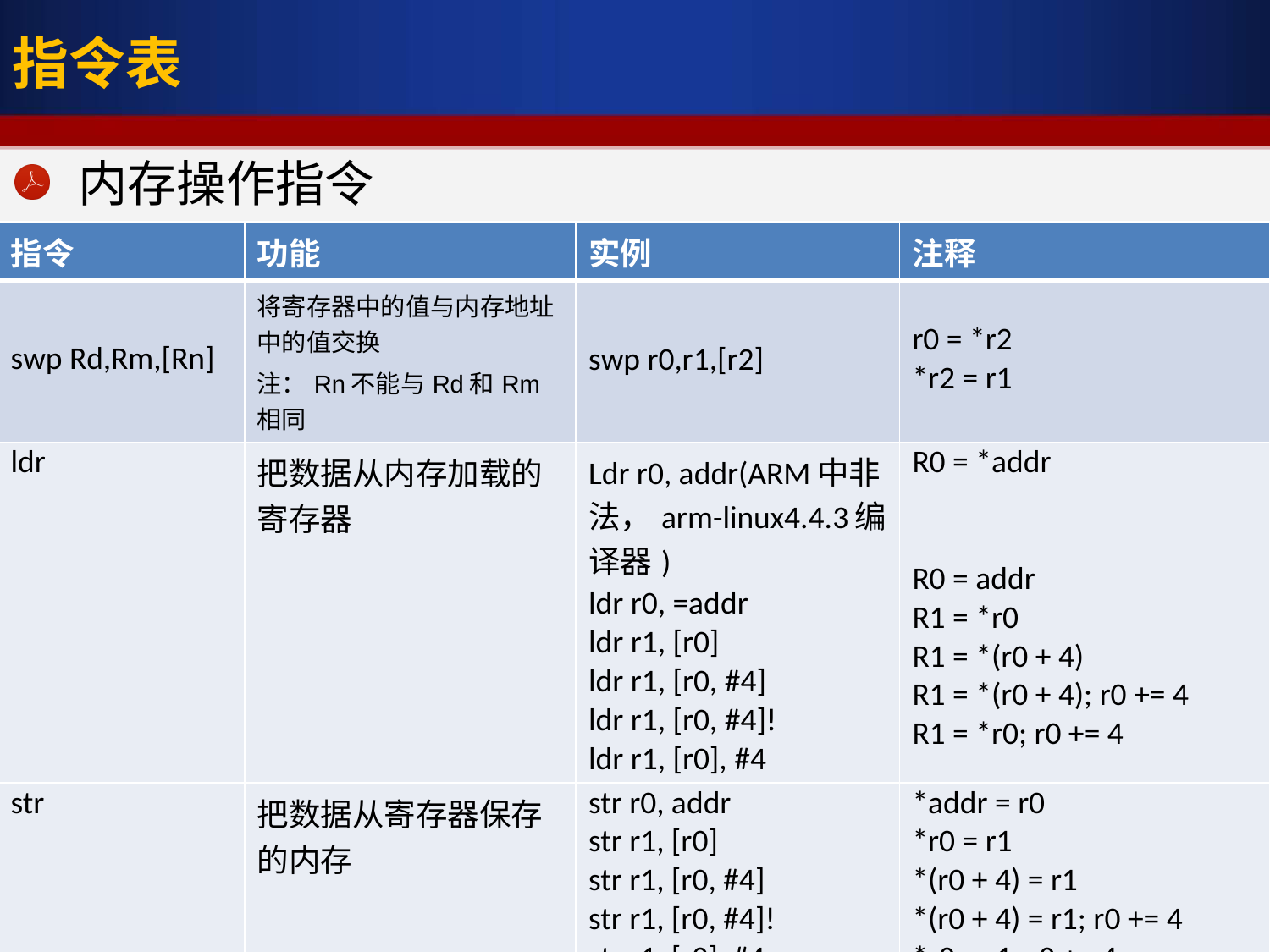

指令表
内存操作指令

| 指令 | 功能 | 实例 | 注释 |
| --- | --- | --- | --- |
| swp Rd,Rm,[Rn] | 将寄存器中的值与内存地址中的值交换 注：Rn不能与Rd和Rm相同 | swp r0,r1,[r2] | r0 = \*r2 \*r2 = r1 |
| ldr | 把数据从内存加载的寄存器 | Ldr r0, addr(ARM中非法，arm-linux4.4.3编译器) ldr r0, =addr ldr r1, [r0] ldr r1, [r0, #4] ldr r1, [r0, #4]! ldr r1, [r0], #4 | R0 = \*addr R0 = addr R1 = \*r0 R1 = \*(r0 + 4) R1 = \*(r0 + 4); r0 += 4 R1 = \*r0; r0 += 4 |
| str | 把数据从寄存器保存的内存 | str r0, addr str r1, [r0] str r1, [r0, #4] str r1, [r0, #4]! str r1, [r0], #4 | \*addr = r0 \*r0 = r1 \*(r0 + 4) = r1 \*(r0 + 4) = r1; r0 += 4 \*r0 = r1; r0 += 4 |